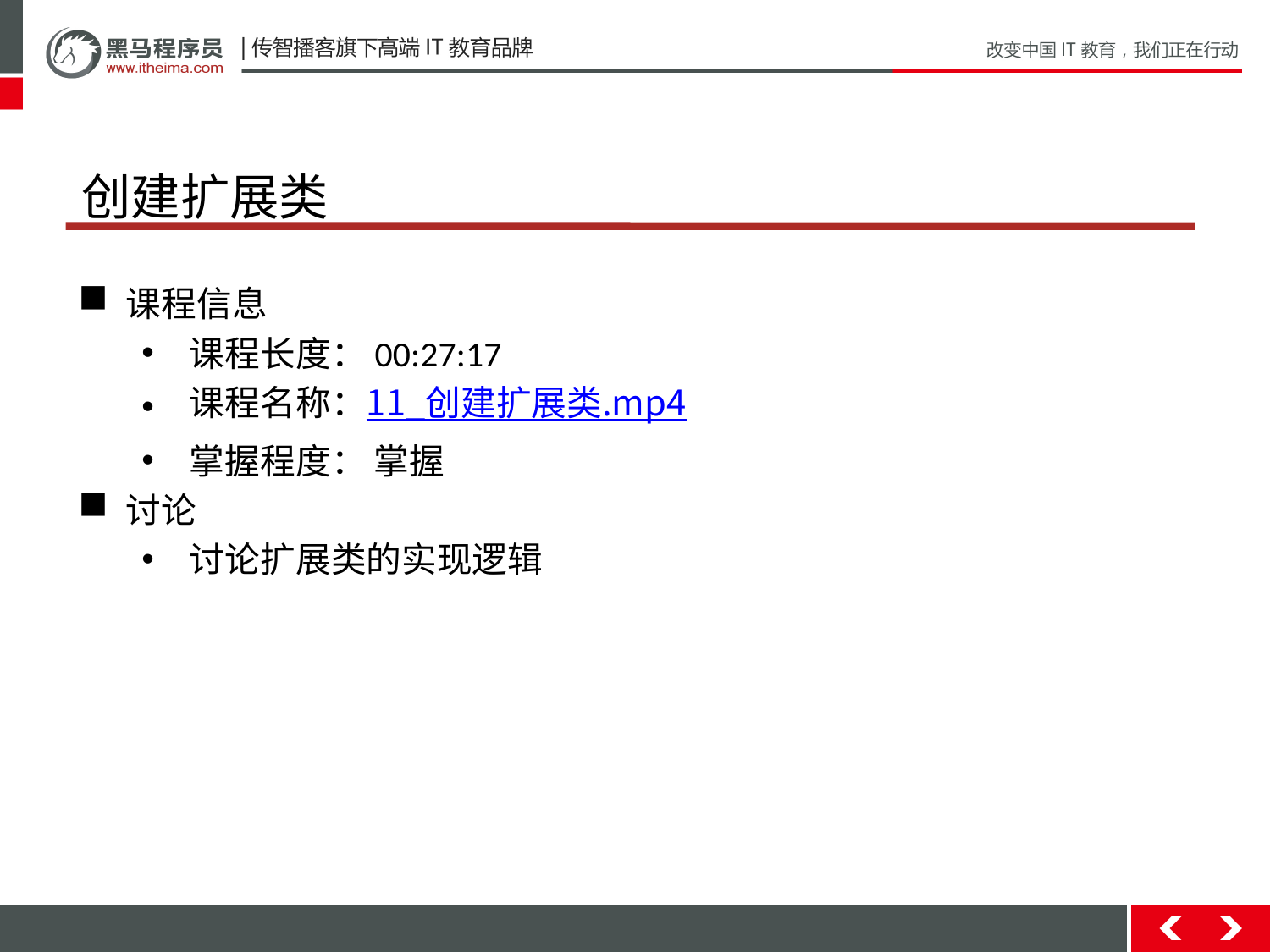

# 创建扩展类

课程信息
课程长度：00:27:17
课程名称：11_创建扩展类.mp4
掌握程度： 掌握
讨论
讨论扩展类的实现逻辑